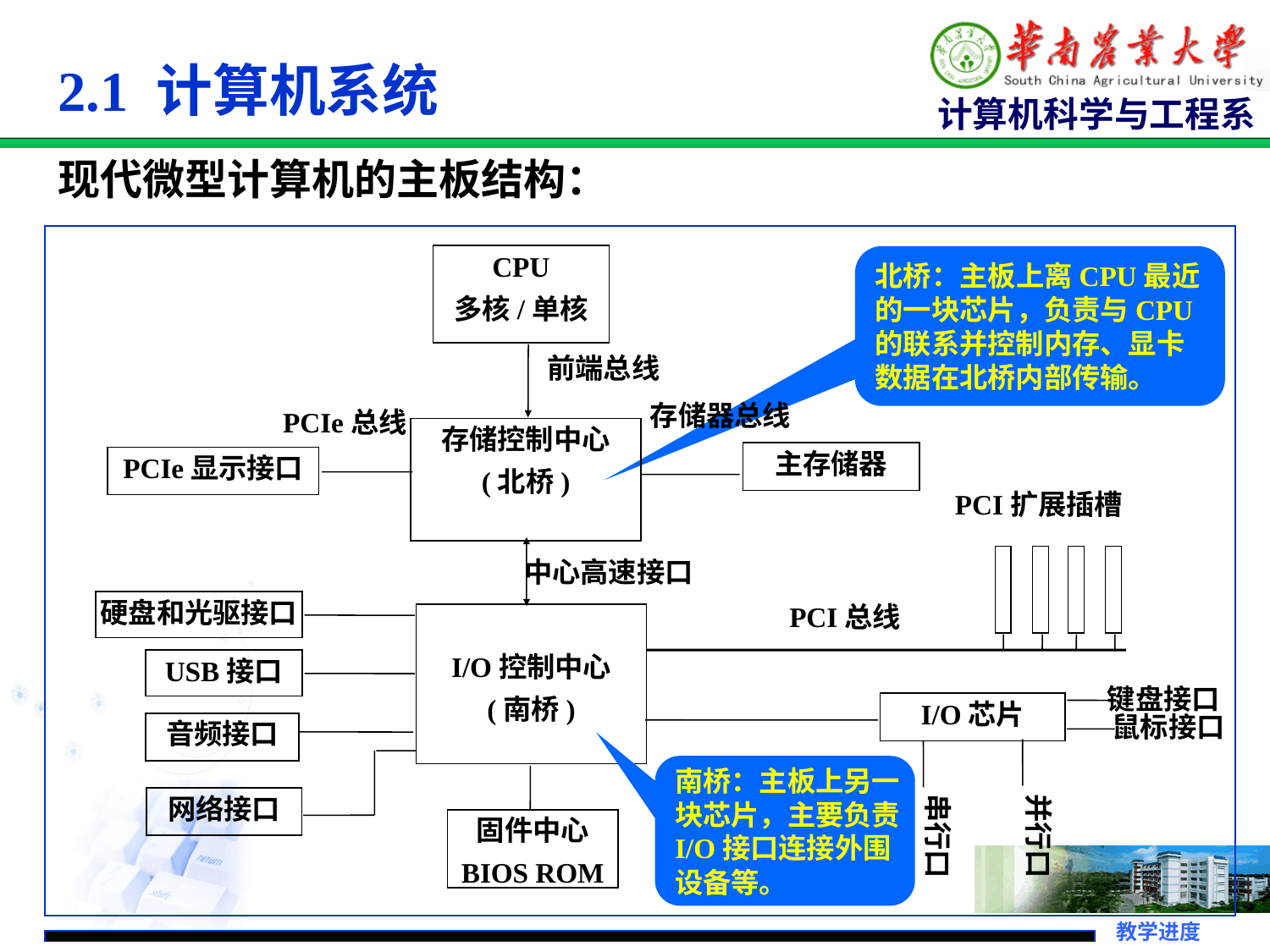

# 2.1 计算机系统
现代微型计算机的主板结构：

CPU
多核/单核

前端总线
存储器总线
PCIe总线
存储控制中心
(北桥)
主存储器
PCIe显示接口

PCI扩展插槽

中心高速接口
硬盘和光驱接口
PCI总线

I/O控制中心
(南桥)

USB接口

键盘接口
I/O芯片

鼠标接口
音频接口

网络接口
串行口
并行口
固件中心
BIOS ROM

北桥：主板上离CPU最近
的一块芯片，负责与CPU
的联系并控制内存、显卡
数据在北桥内部传输。
南桥：主板上另一
块芯片，主要负责
I/O接口连接外围
设备等。